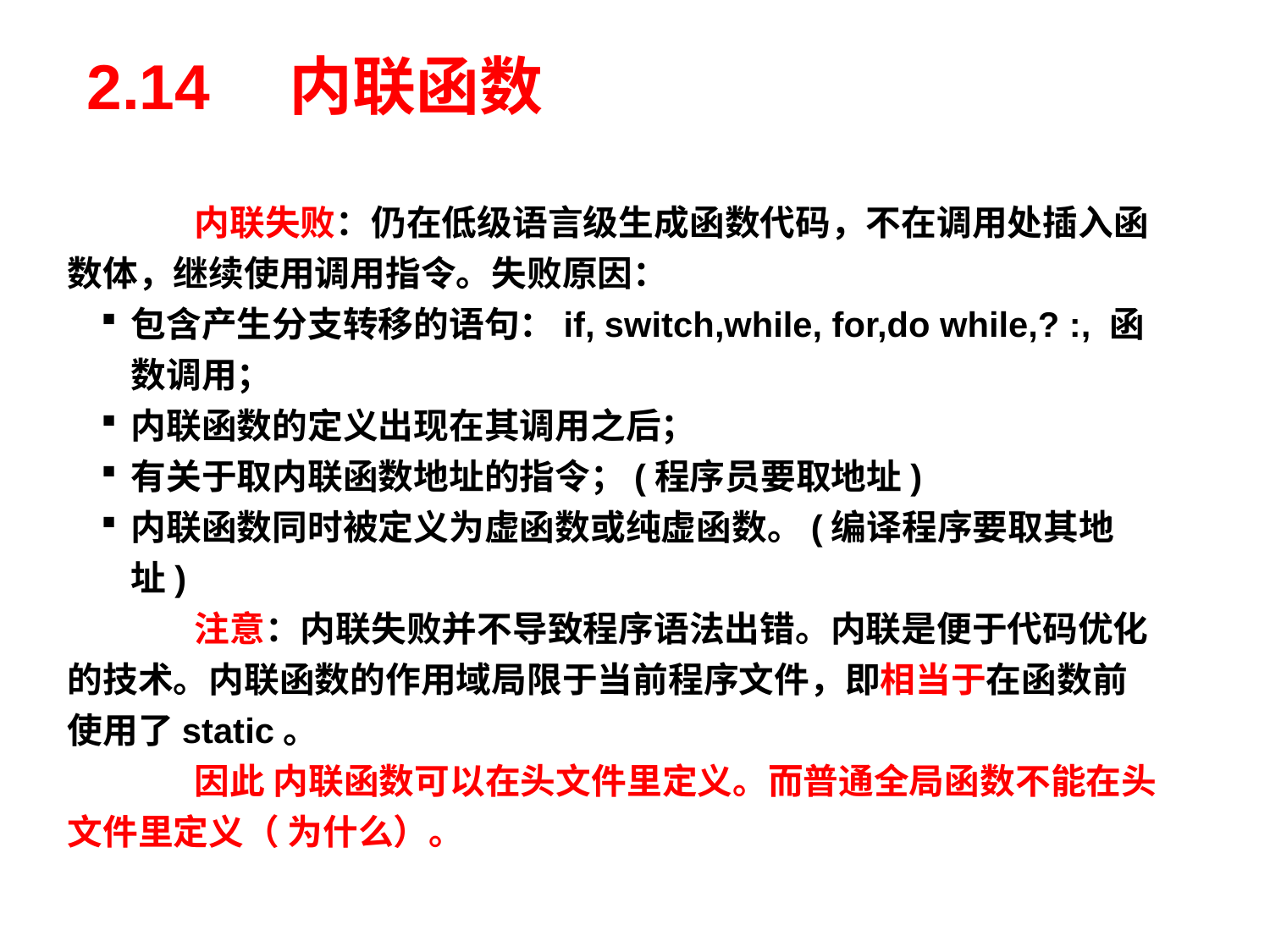

# 2.14　内联函数
	内联失败：仍在低级语言级生成函数代码，不在调用处插入函数体，继续使用调用指令。失败原因：
包含产生分支转移的语句：if, switch,while, for,do while,? :, 函数调用；
内联函数的定义出现在其调用之后；
有关于取内联函数地址的指令；(程序员要取地址)
内联函数同时被定义为虚函数或纯虚函数。(编译程序要取其地址)
	注意：内联失败并不导致程序语法出错。内联是便于代码优化的技术。内联函数的作用域局限于当前程序文件，即相当于在函数前使用了static。
	因此 内联函数可以在头文件里定义。而普通全局函数不能在头文件里定义（ 为什么）。